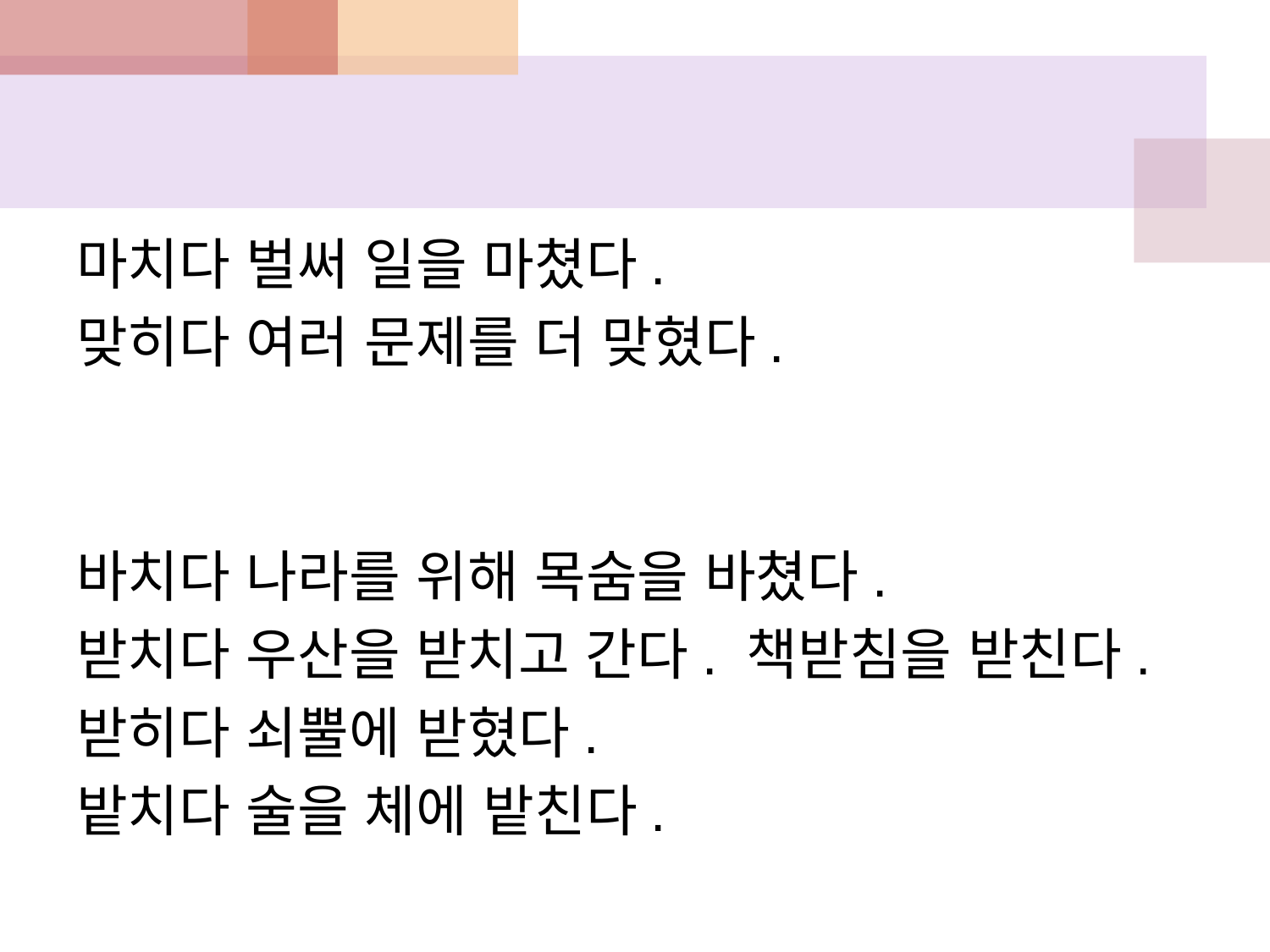

#
마치다 벌써 일을 마쳤다.
맞히다 여러 문제를 더 맞혔다.

바치다 나라를 위해 목숨을 바쳤다.
받치다 우산을 받치고 간다. 책받침을 받친다.
받히다 쇠뿔에 받혔다.
밭치다 술을 체에 밭친다.